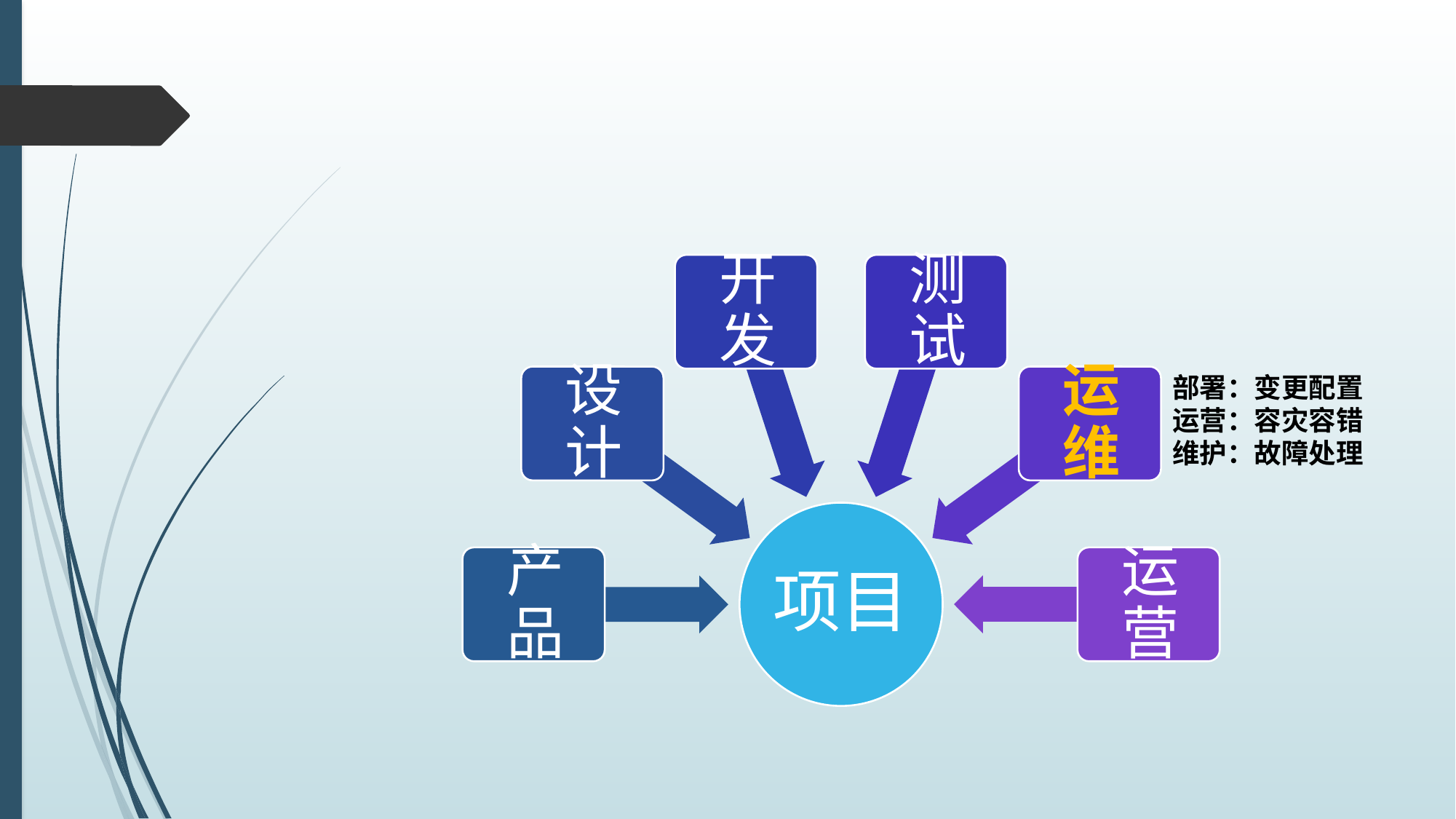

#
项目
产品
设计
开发
测试
运维
运营
部署：变更配置
运营：容灾容错
维护：故障处理